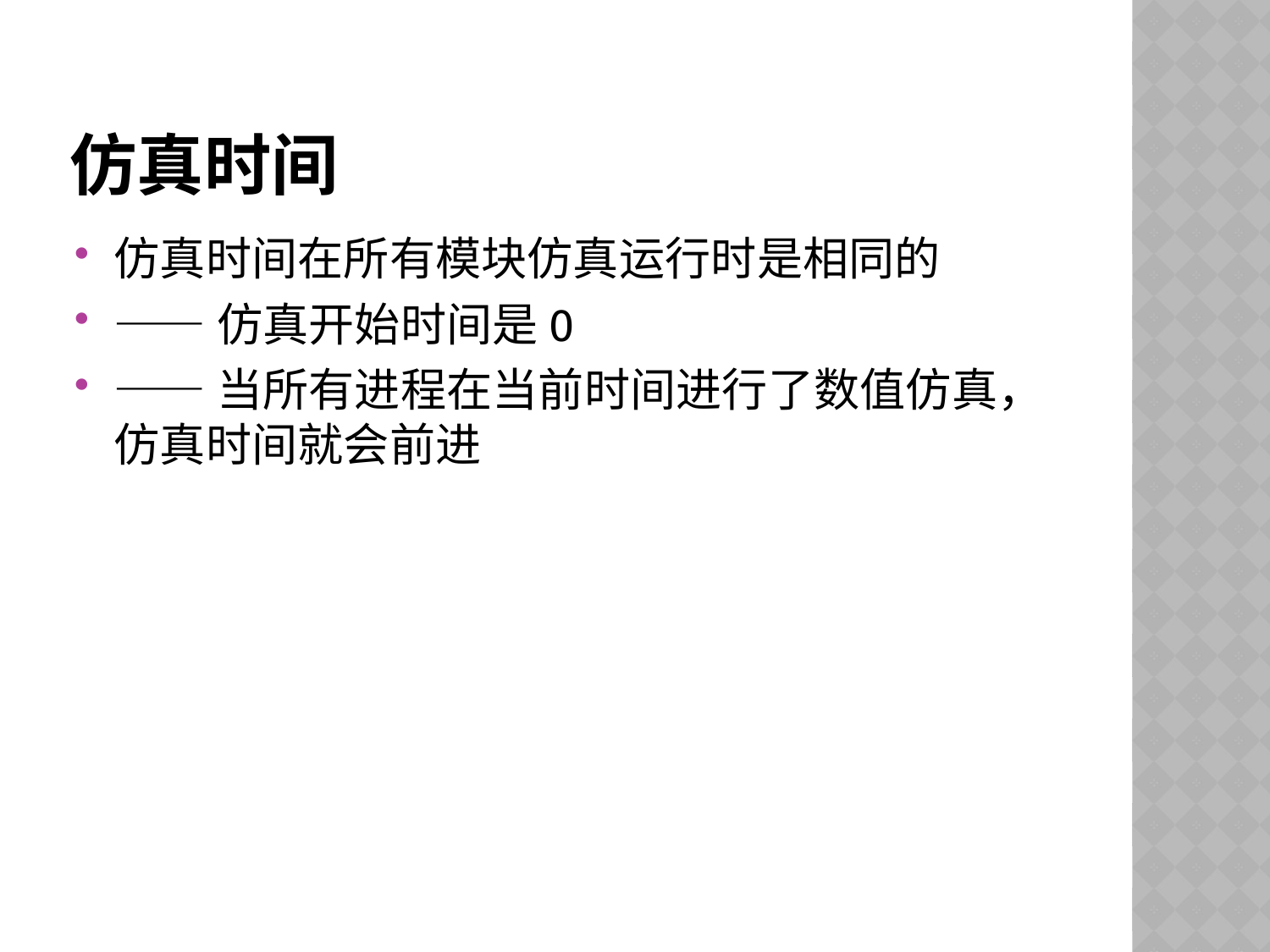

# 仿真时间
仿真时间在所有模块仿真运行时是相同的
——仿真开始时间是0
——当所有进程在当前时间进行了数值仿真，仿真时间就会前进